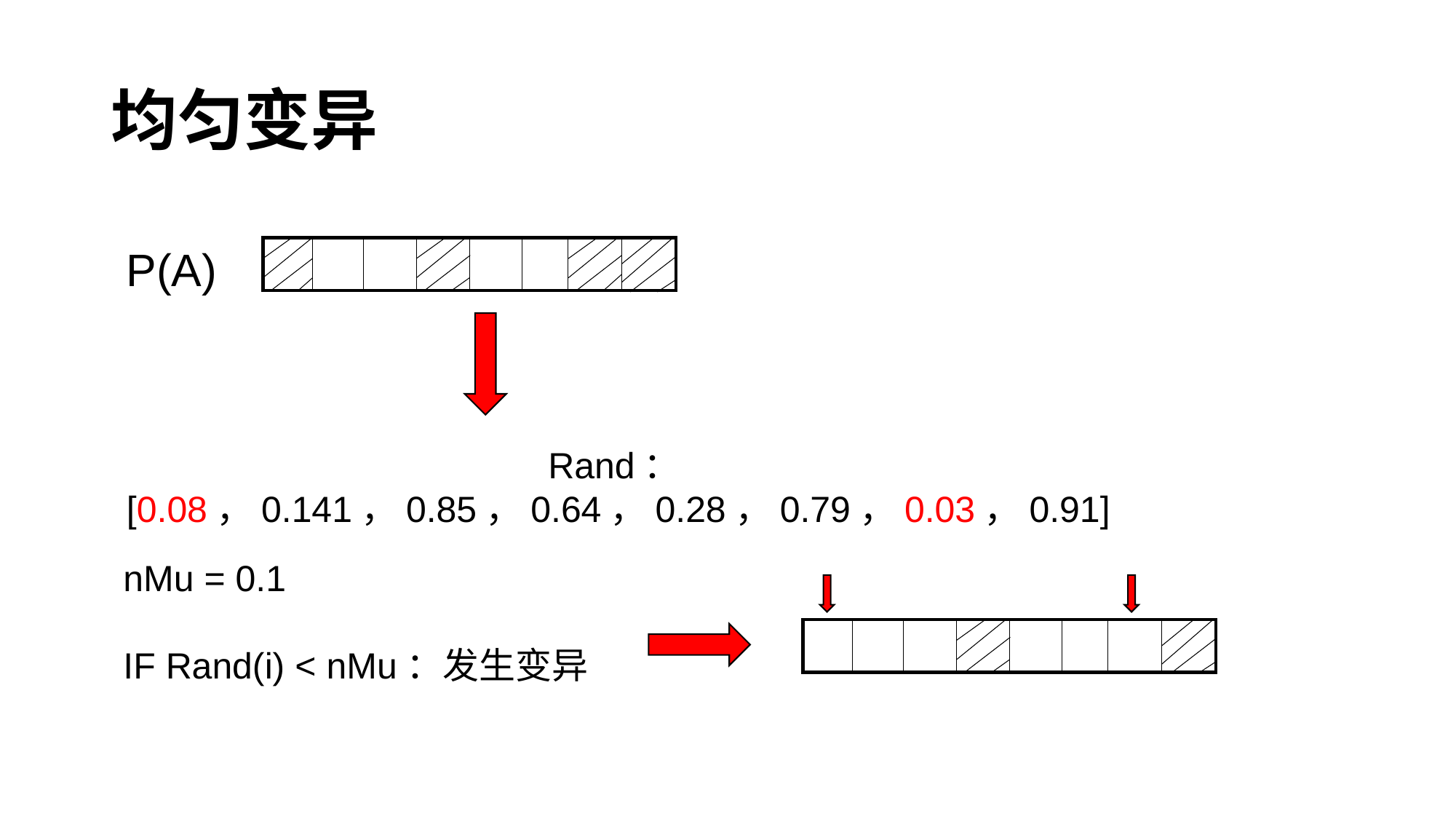

# 均匀变异
P(A)

Rand：[0.08，0.141，0.85，0.64，0.28，0.79，0.03，0.91]
nMu = 0.1
IF Rand(i) < nMu：发生变异